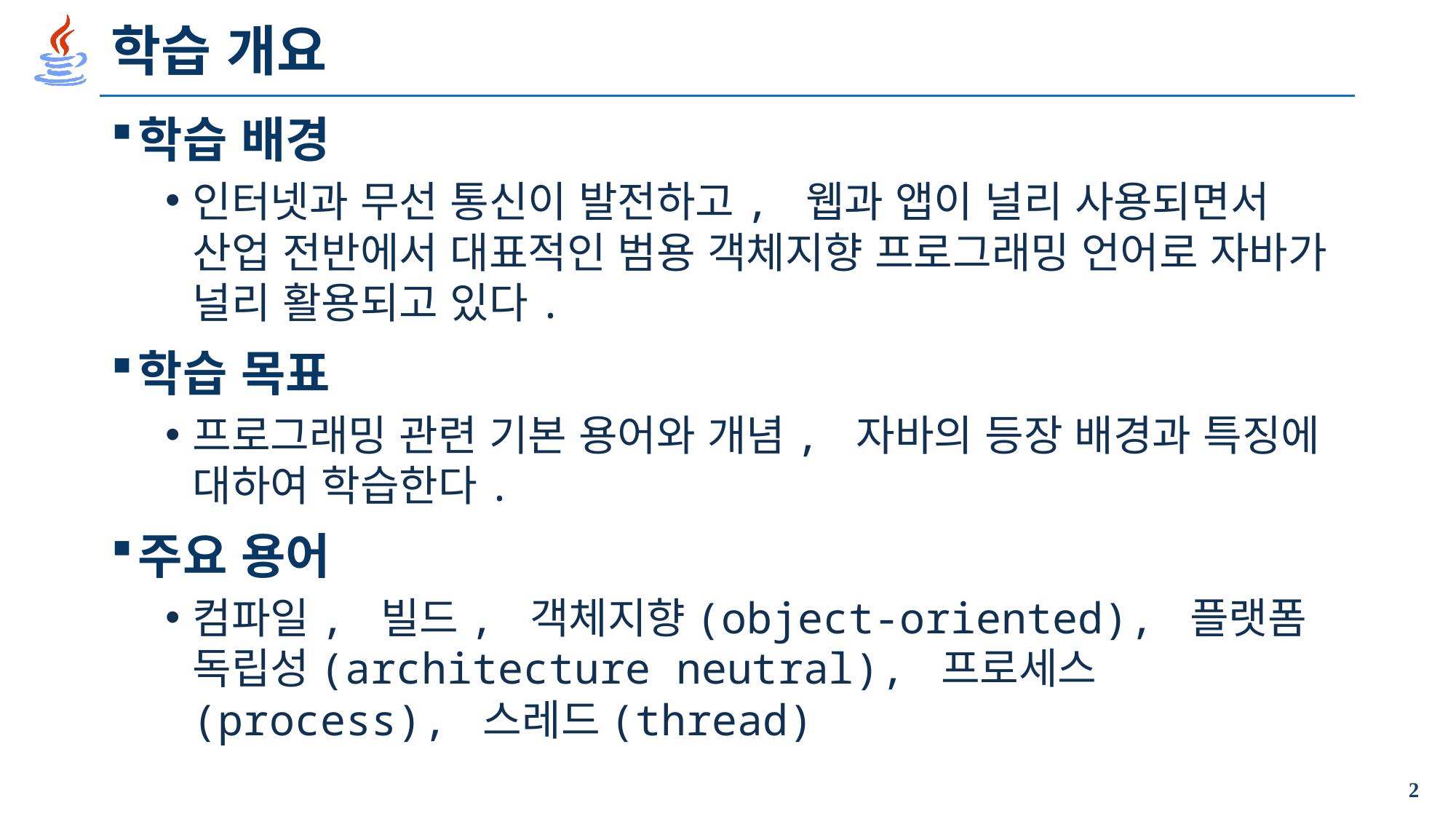

# 학습 개요
학습 배경
인터넷과 무선 통신이 발전하고, 웹과 앱이 널리 사용되면서 산업 전반에서 대표적인 범용 객체지향 프로그래밍 언어로 자바가 널리 활용되고 있다.
학습 목표
프로그래밍 관련 기본 용어와 개념, 자바의 등장 배경과 특징에 대하여 학습한다.
주요 용어
컴파일, 빌드, 객체지향(object-oriented), 플랫폼 독립성(architecture neutral), 프로세스(process), 스레드(thread)
2